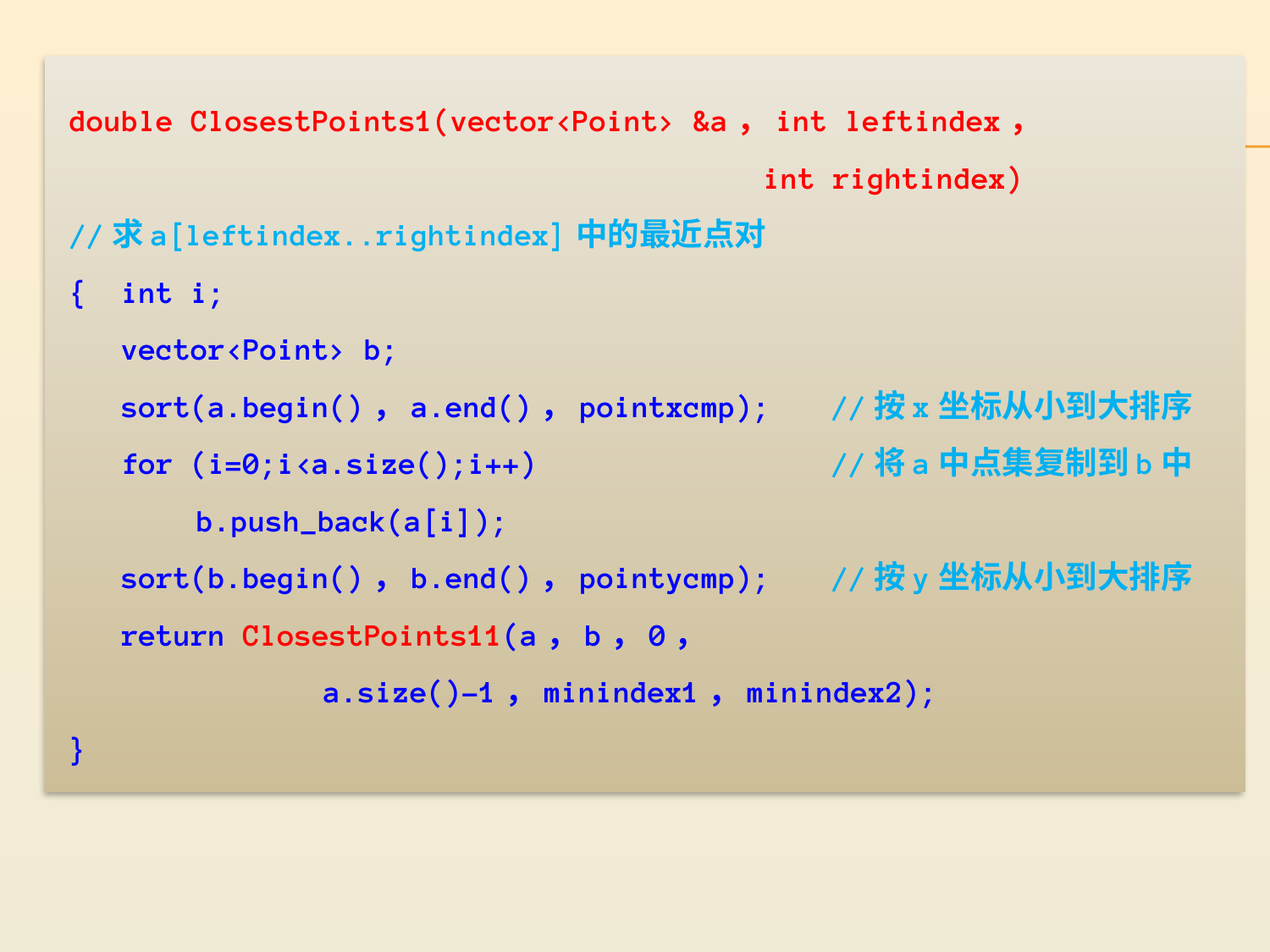

double ClosestPoints1(vector<Point> &a，int leftindex，
                                        int rightindex)
//求a[leftindex..rightindex]中的最近点对
{  int i;
   vector<Point> b;
   sort(a.begin()，a.end()，pointxcmp);	//按x坐标从小到大排序
   for (i=0;i<a.size();i++)		 	//将a中点集复制到b中
	b.push_back(a[i]);
   sort(b.begin()，b.end()，pointycmp);	//按y坐标从小到大排序
   return ClosestPoints11(a，b，0，
		a.size()-1，minindex1，minindex2);
}